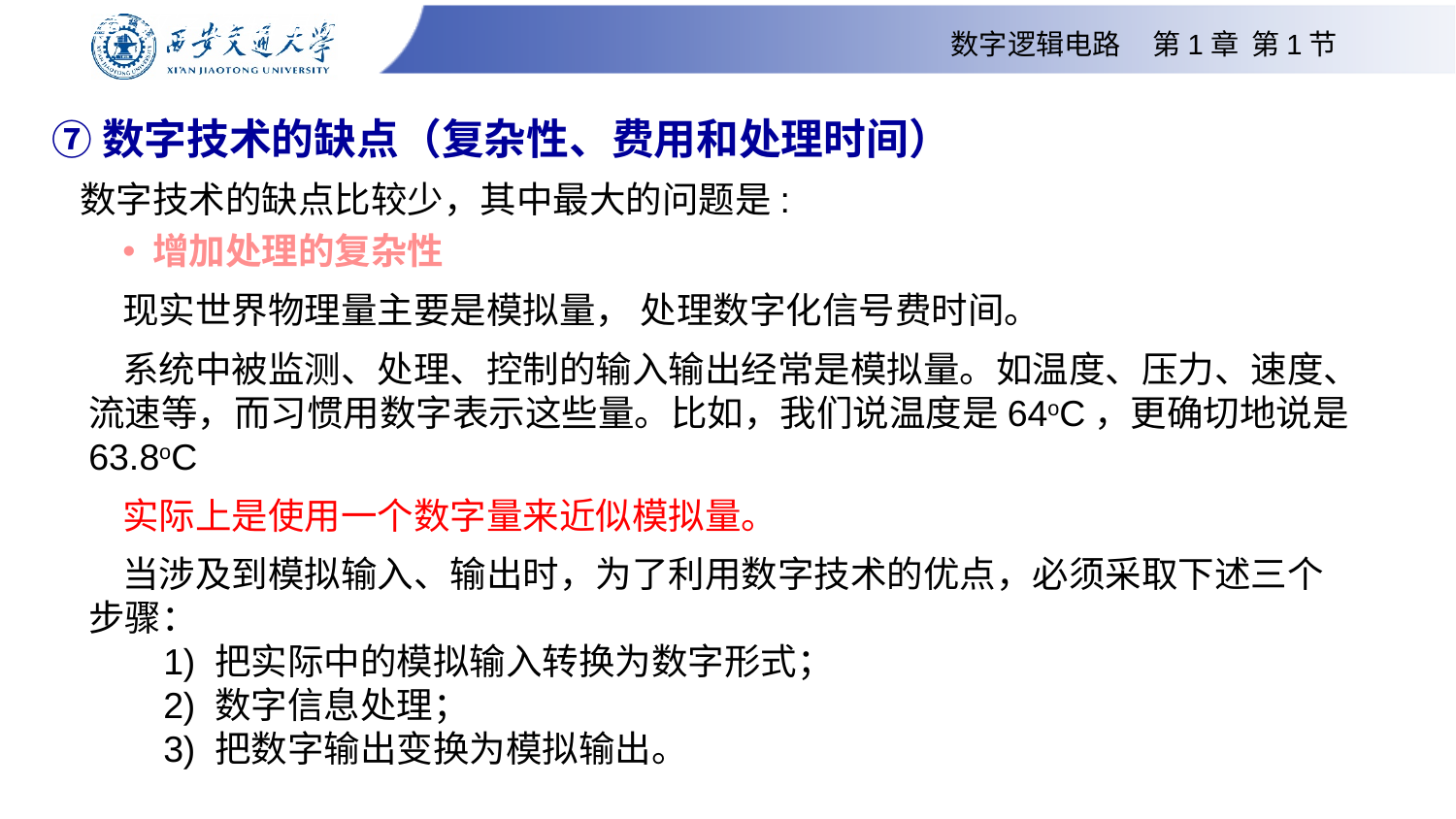

# 第一章 数字逻辑基础
数字逻辑电路     第1章  第1节
⑦数字技术的缺点（复杂性、费用和处理时间）
  数字技术的缺点比较少，其中最大的问题是:

 增加处理的复杂性
现实世界物理量主要是模拟量， 处理数字化信号费时间。
系统中被监测、处理、控制的输入输出经常是模拟量。如温度、压力、速度、流速等，而习惯用数字表示这些量。比如，我们说温度是64oC，更确切地说是63.8oC
实际上是使用一个数字量来近似模拟量。
当涉及到模拟输入、输出时，为了利用数字技术的优点，必须采取下述三个步骤：
    1) 把实际中的模拟输入转换为数字形式；
    2) 数字信息处理；
    3) 把数字输出变换为模拟输出。